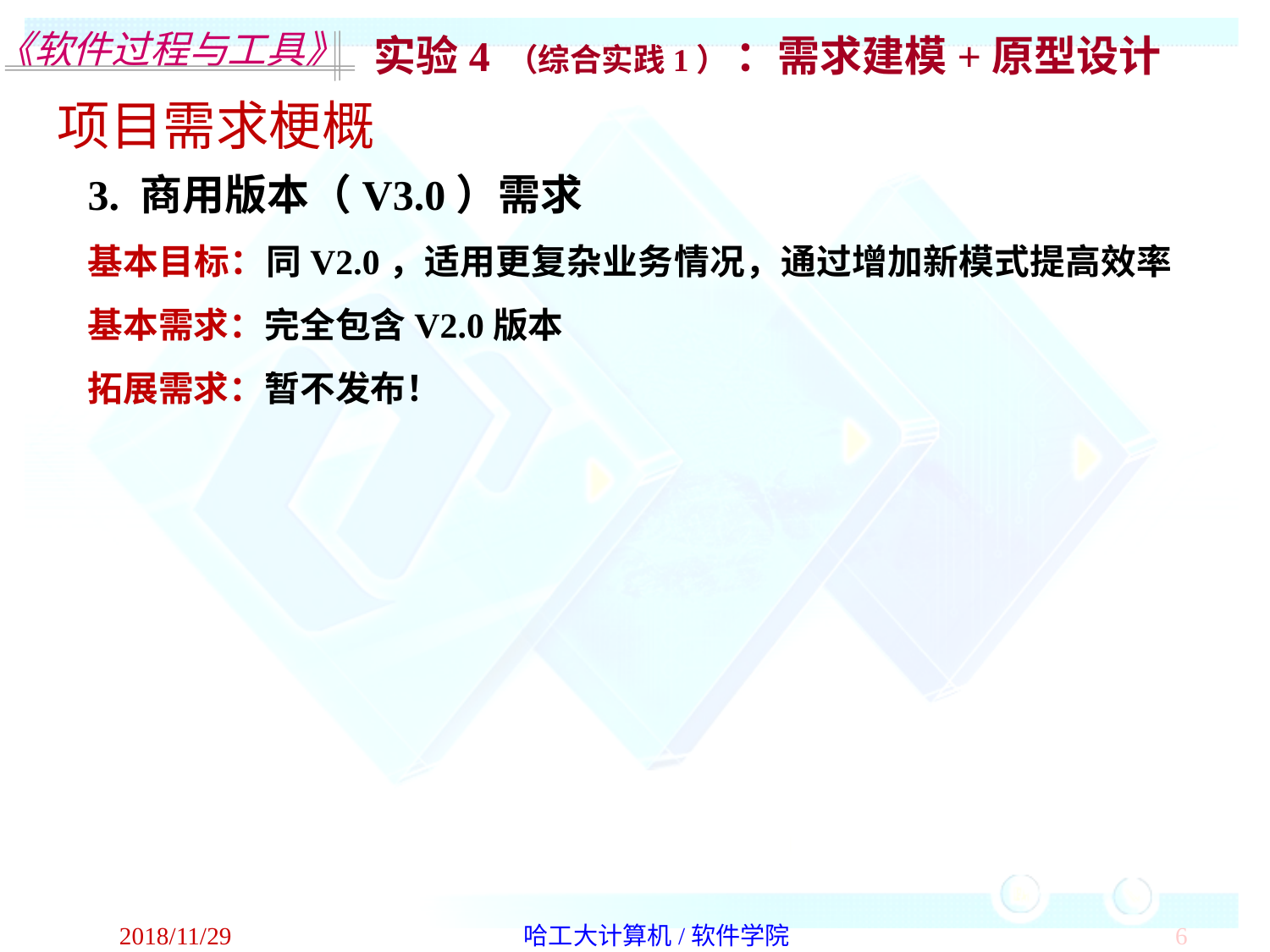

实验4 （综合实践1） ：需求建模+原型设计
项目需求梗概
3. 商用版本（V3.0）需求
基本目标：同V2.0，适用更复杂业务情况，通过增加新模式提高效率基本需求：完全包含V2.0版本
拓展需求：暂不发布！